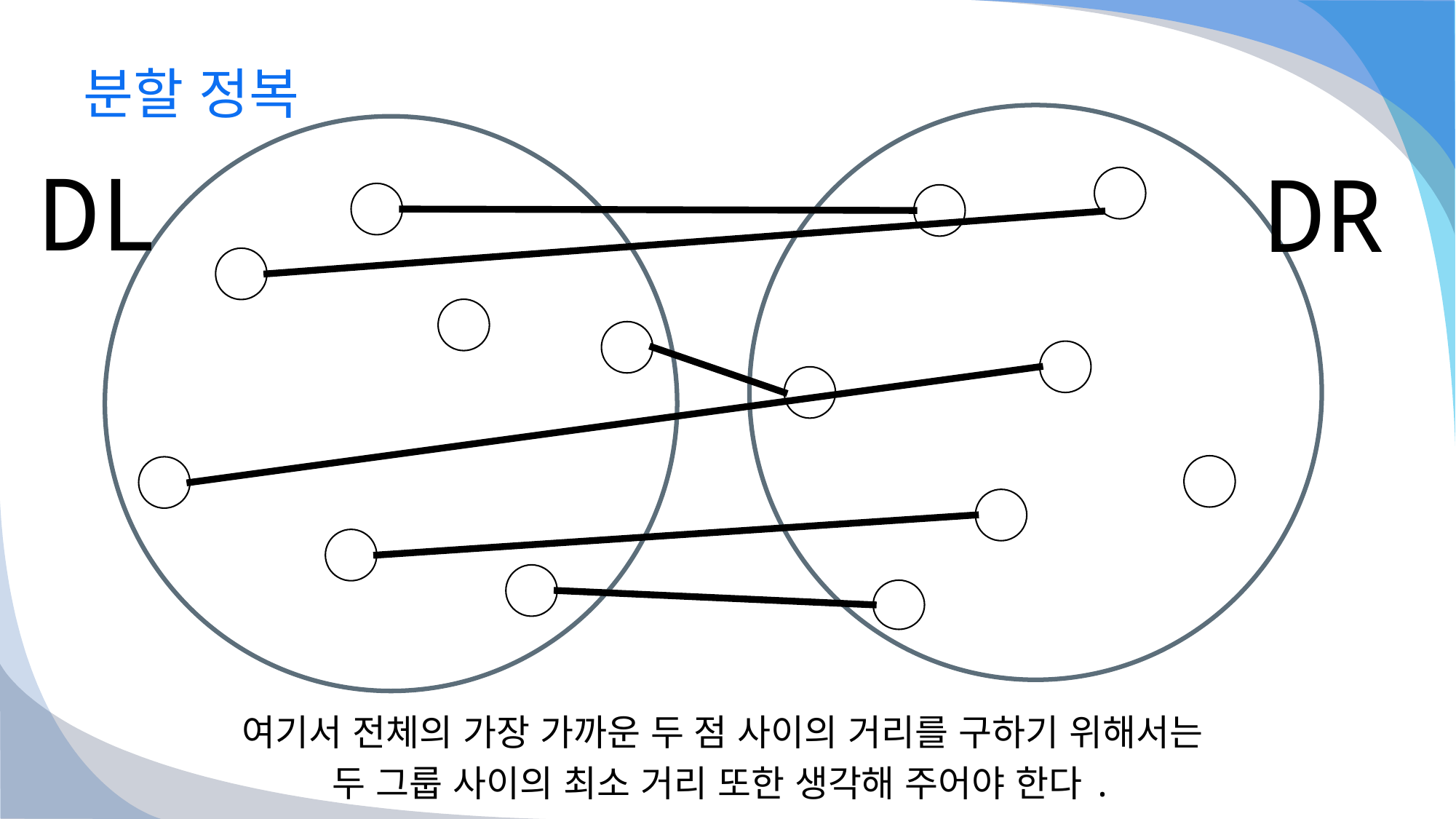

# 분할 정복

DL
DR

여기서 전체의 가장 가까운 두 점 사이의 거리를 구하기 위해서는
두 그룹 사이의 최소 거리 또한 생각해 주어야 한다.